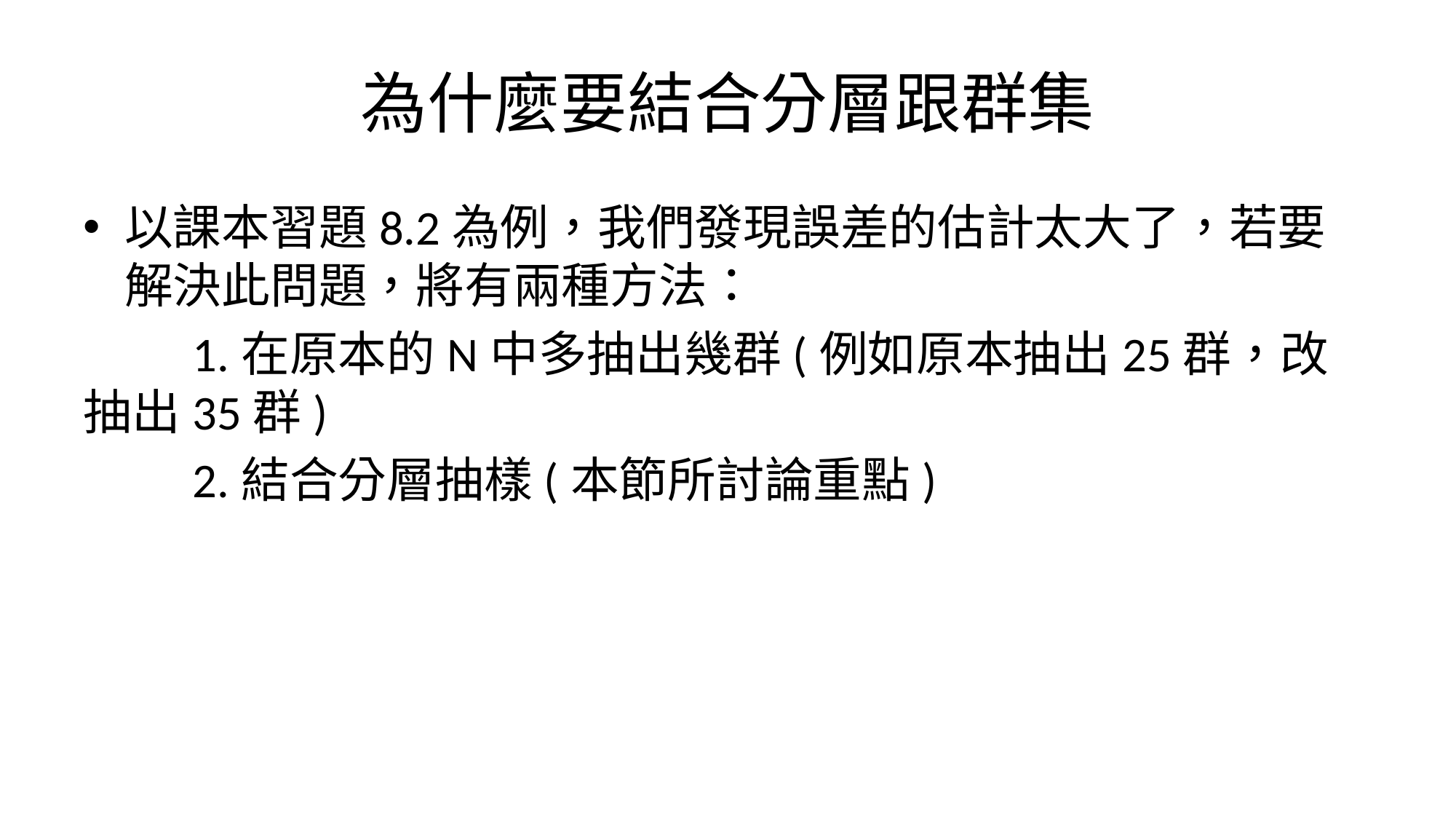

# 為什麼要結合分層跟群集
以課本習題8.2為例，我們發現誤差的估計太大了，若要解決此問題，將有兩種方法：
	1.在原本的N中多抽出幾群(例如原本抽出25群，改抽出35群)
	2.結合分層抽樣(本節所討論重點)